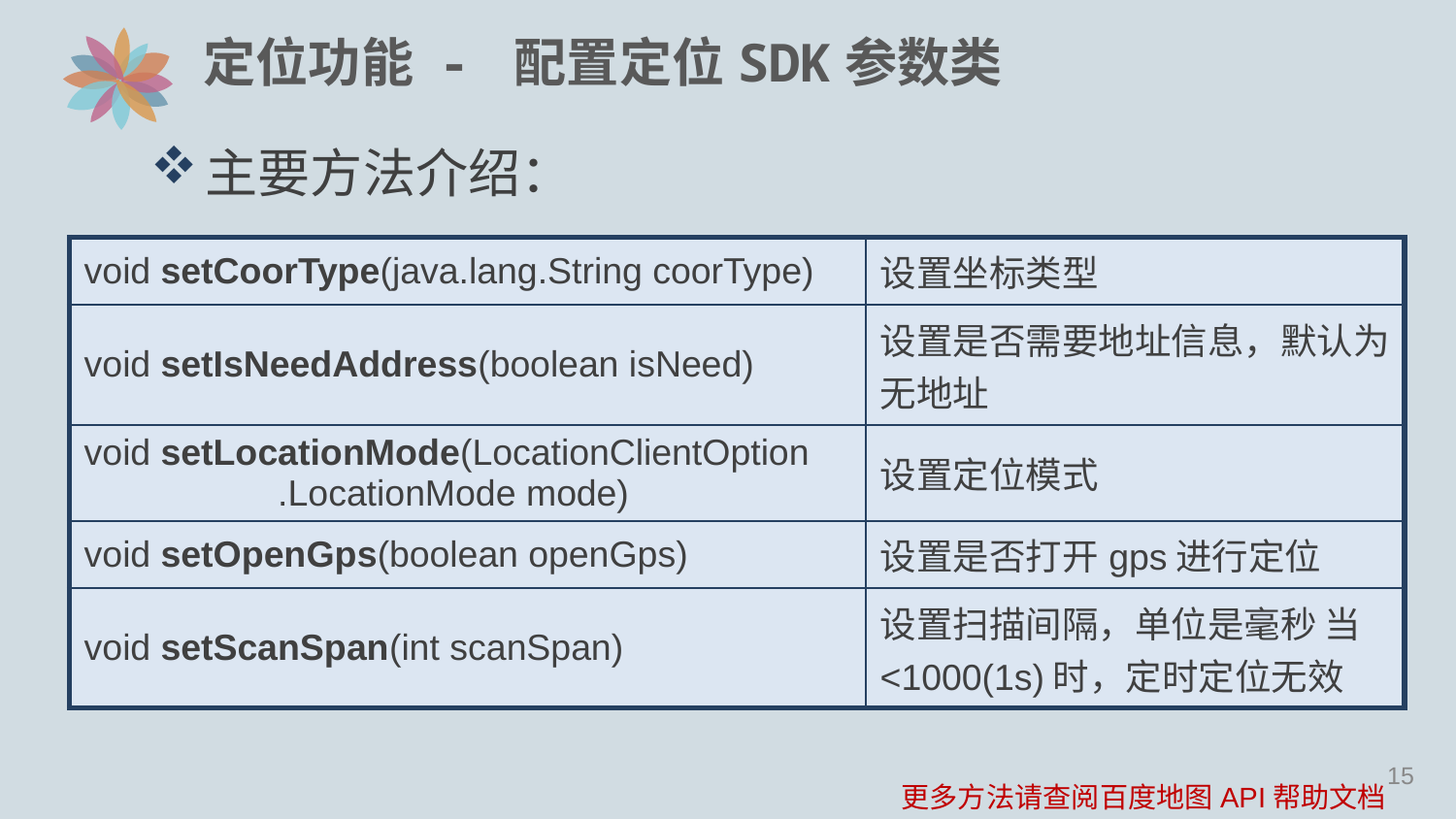

# 定位功能 - 配置定位SDK参数类
主要方法介绍：

| void setCoorType(java.lang.String coorType) | 设置坐标类型 |
| --- | --- |
| void setIsNeedAddress(boolean isNeed) | 设置是否需要地址信息，默认为无地址 |
| void setLocationMode(LocationClientOption .LocationMode mode) | 设置定位模式 |
| void setOpenGps(boolean openGps) | 设置是否打开gps进行定位 |
| void setScanSpan(int scanSpan) | 设置扫描间隔，单位是毫秒 当<1000(1s)时，定时定位无效 |
更多方法请查阅百度地图API帮助文档
15